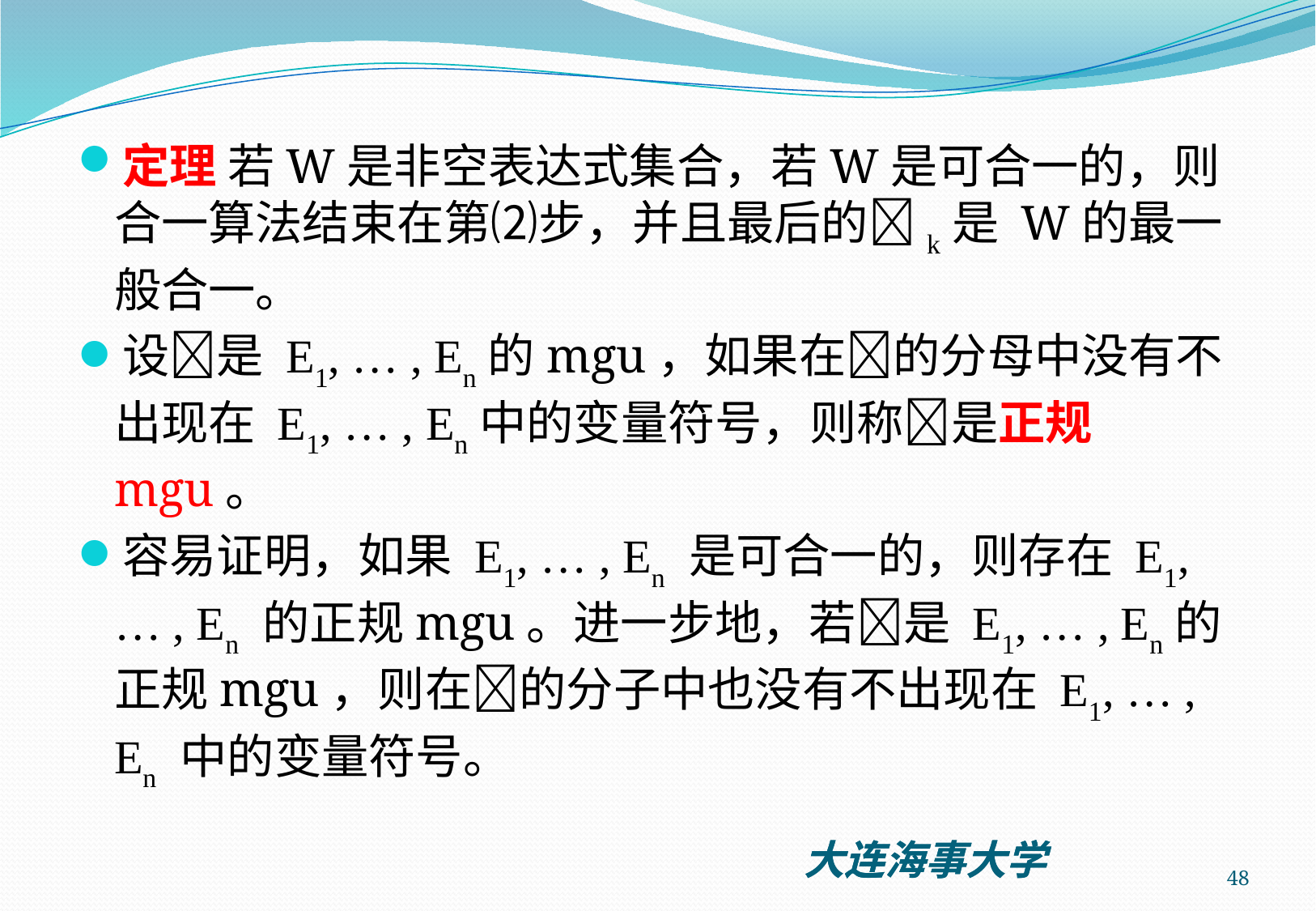

定理 若W是非空表达式集合，若W是可合一的，则合一算法结束在第⑵步，并且最后的σk是 W的最一般合一。
设σ是 E1, … , En的mgu，如果在σ的分母中没有不出现在 E1, … , En中的变量符号，则称σ是正规mgu。
容易证明，如果 E1, … , En 是可合一的，则存在 E1, … , En 的正规mgu。进一步地，若σ是 E1, … , En的正规mgu，则在σ的分子中也没有不出现在 E1, … , En 中的变量符号。

48